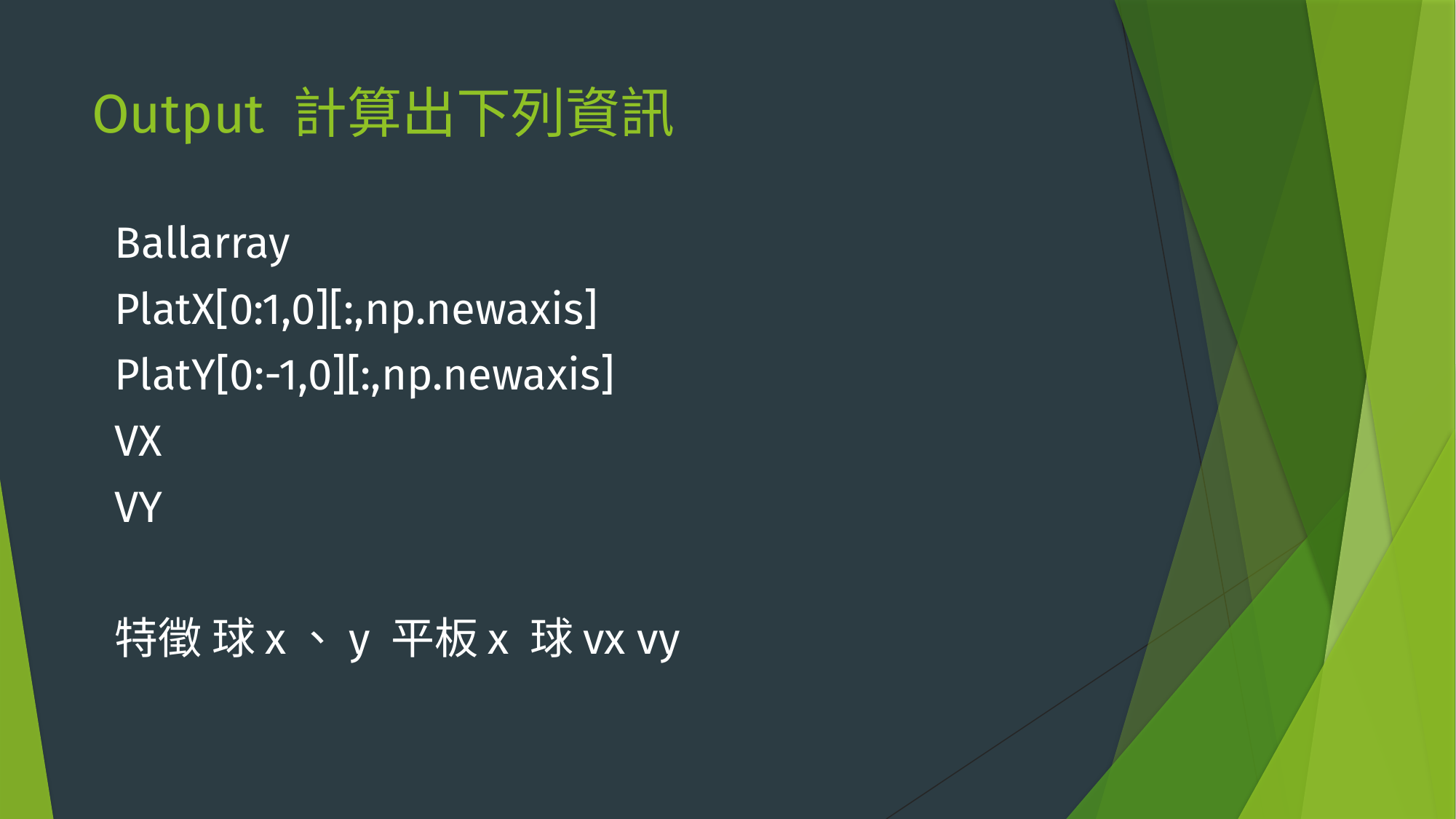

# Output 計算出下列資訊
Ballarray
PlatX[0:1,0][:,np.newaxis]
PlatY[0:-1,0][:,np.newaxis]
VX
VY

特徵 球x、y 平板x 球vx vy